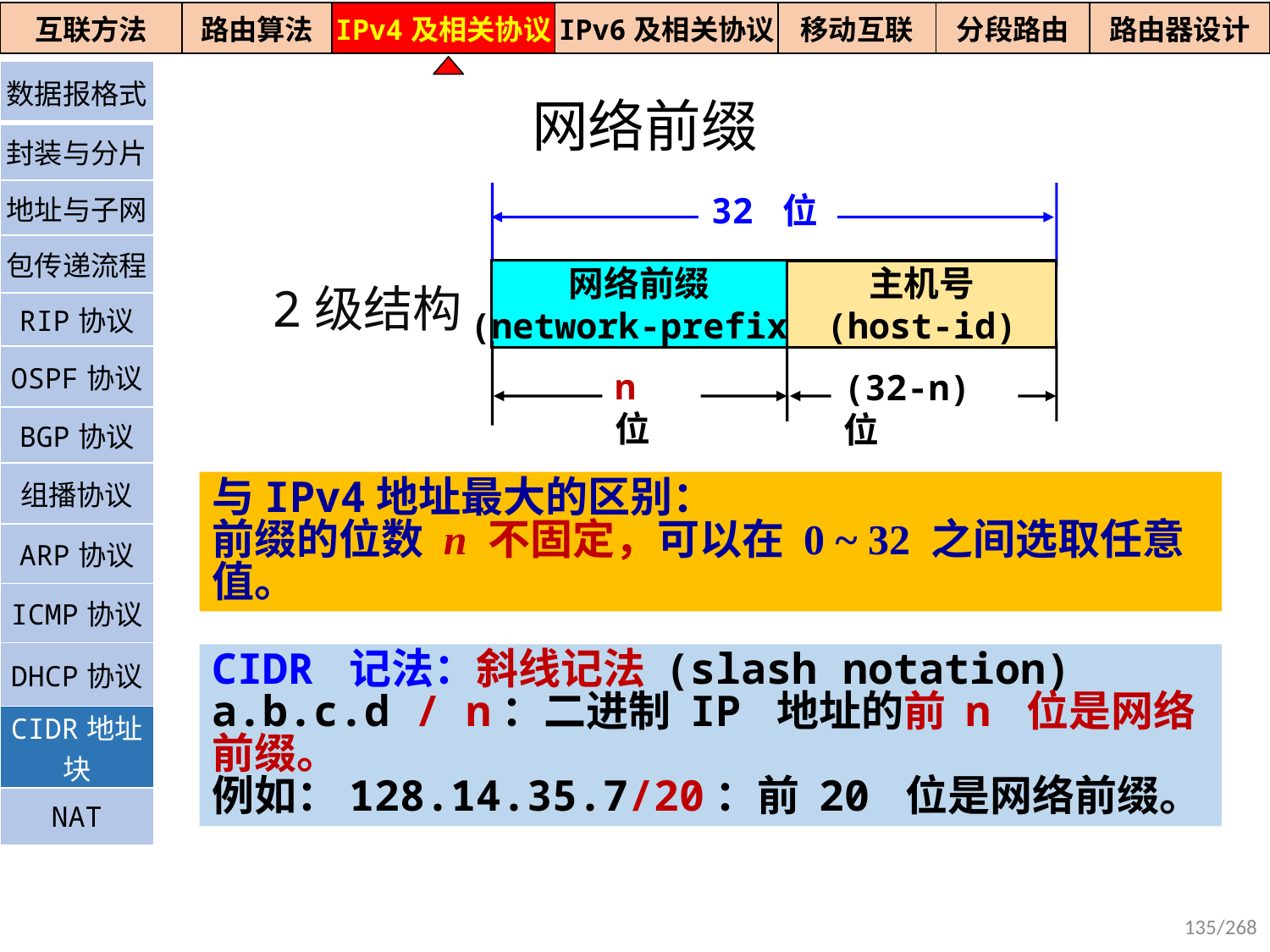

| 互联方法 | 路由算法 | IPv4及相关协议 | IPv6及相关协议 | 移动互联 | 分段路由 | 路由器设计 |
| --- | --- | --- | --- | --- | --- | --- |

| 数据报格式 |
| --- |
| 封装与分片 |
| 地址与子网 |
| 包传递流程 |
| RIP协议 |
| OSPF协议 |
| BGP协议 |
| 组播协议 |
| ARP协议 |
| ICMP协议 |
| DHCP协议 |
| CIDR地址块 |
| NAT |
网络前缀

32 位

网络前缀
(network-prefix)
主机号
(host-id)

n 位
(32-n) 位

2级结构
与IPv4地址最大的区别：
前缀的位数 n 不固定，可以在 0 ~ 32 之间选取任意值。
CIDR 记法：斜线记法 (slash notation)
a.b.c.d / n：二进制 IP 地址的前 n 位是网络前缀。
例如：128.14.35.7/20：前 20 位是网络前缀。
135/268